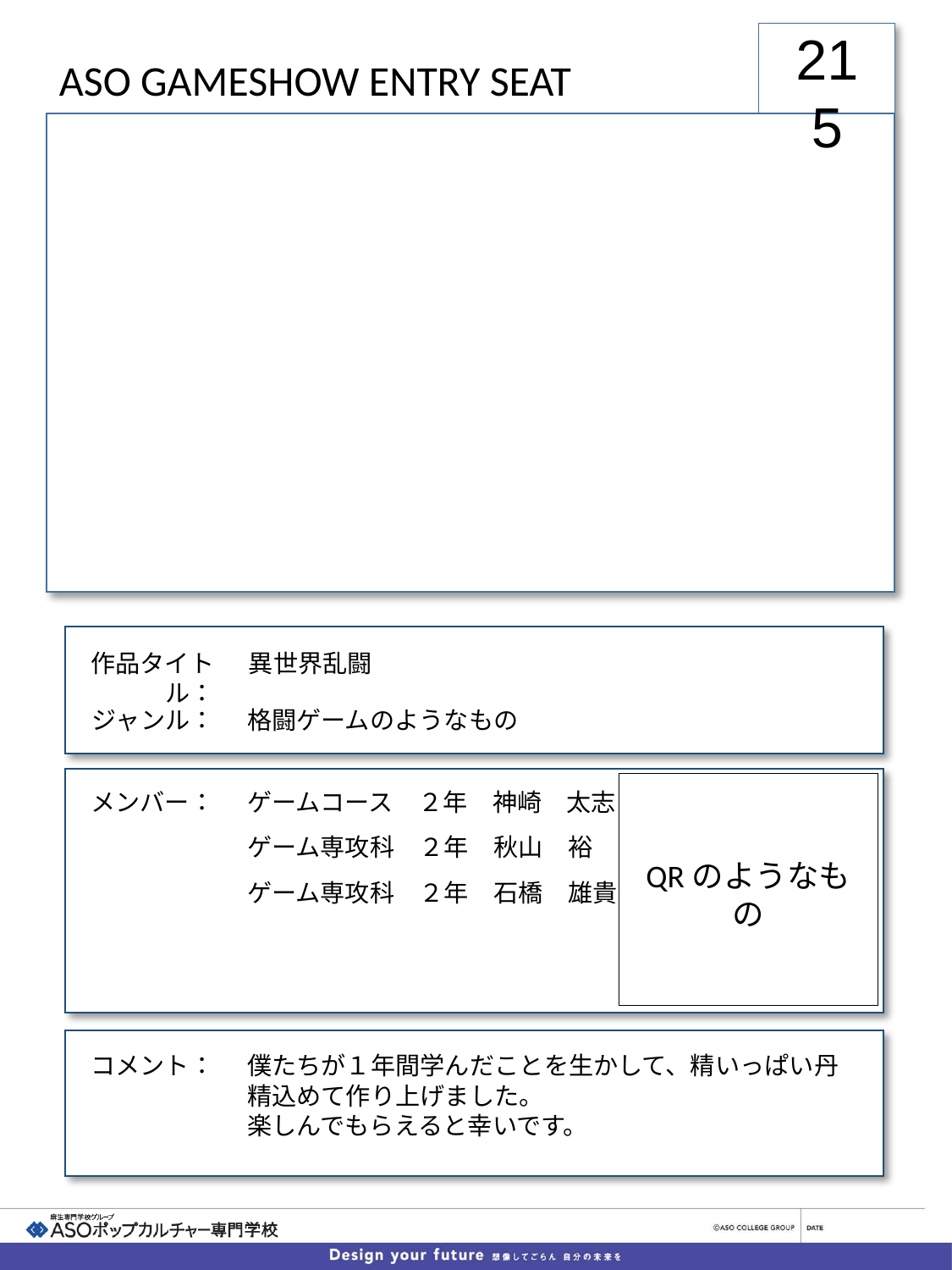

215
異世界乱闘
格闘ゲームのようなもの

QRのようなもの
ゲームコース　２年　神崎　太志
ゲーム専攻科　２年　秋山　裕
ゲーム専攻科　２年　石橋　雄貴
僕たちが１年間学んだことを生かして、精いっぱい丹精込めて作り上げました。
楽しんでもらえると幸いです。